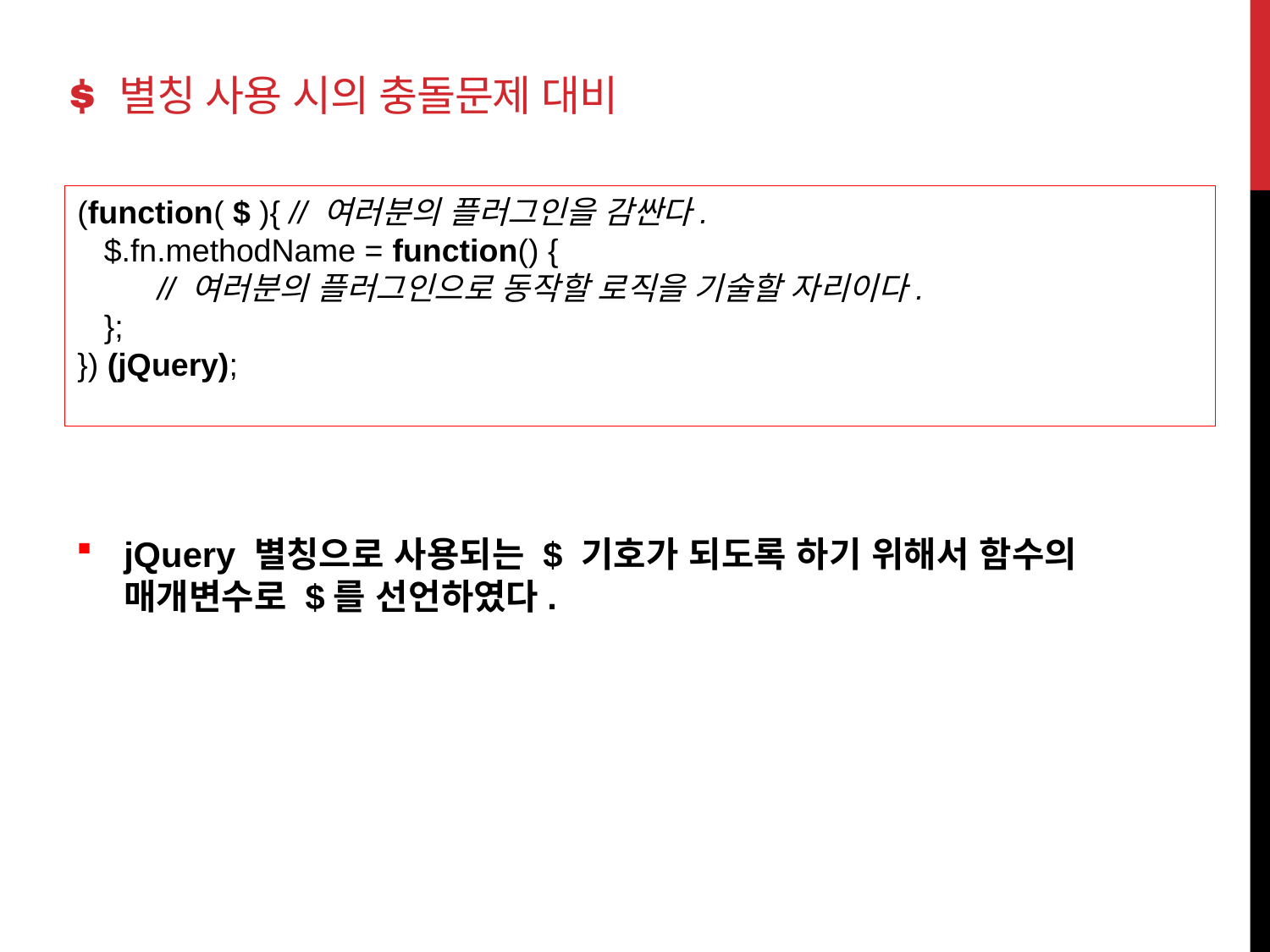

# $ 별칭 사용 시의 충돌문제 대비
(function( $ ){ // 여러분의 플러그인을 감싼다.
   $.fn.methodName = function() {
         // 여러분의 플러그인으로 동작할 로직을 기술할 자리이다.
   };
}) (jQuery);
jQuery 별칭으로 사용되는 $ 기호가 되도록 하기 위해서 함수의 매개변수로 $를 선언하였다.